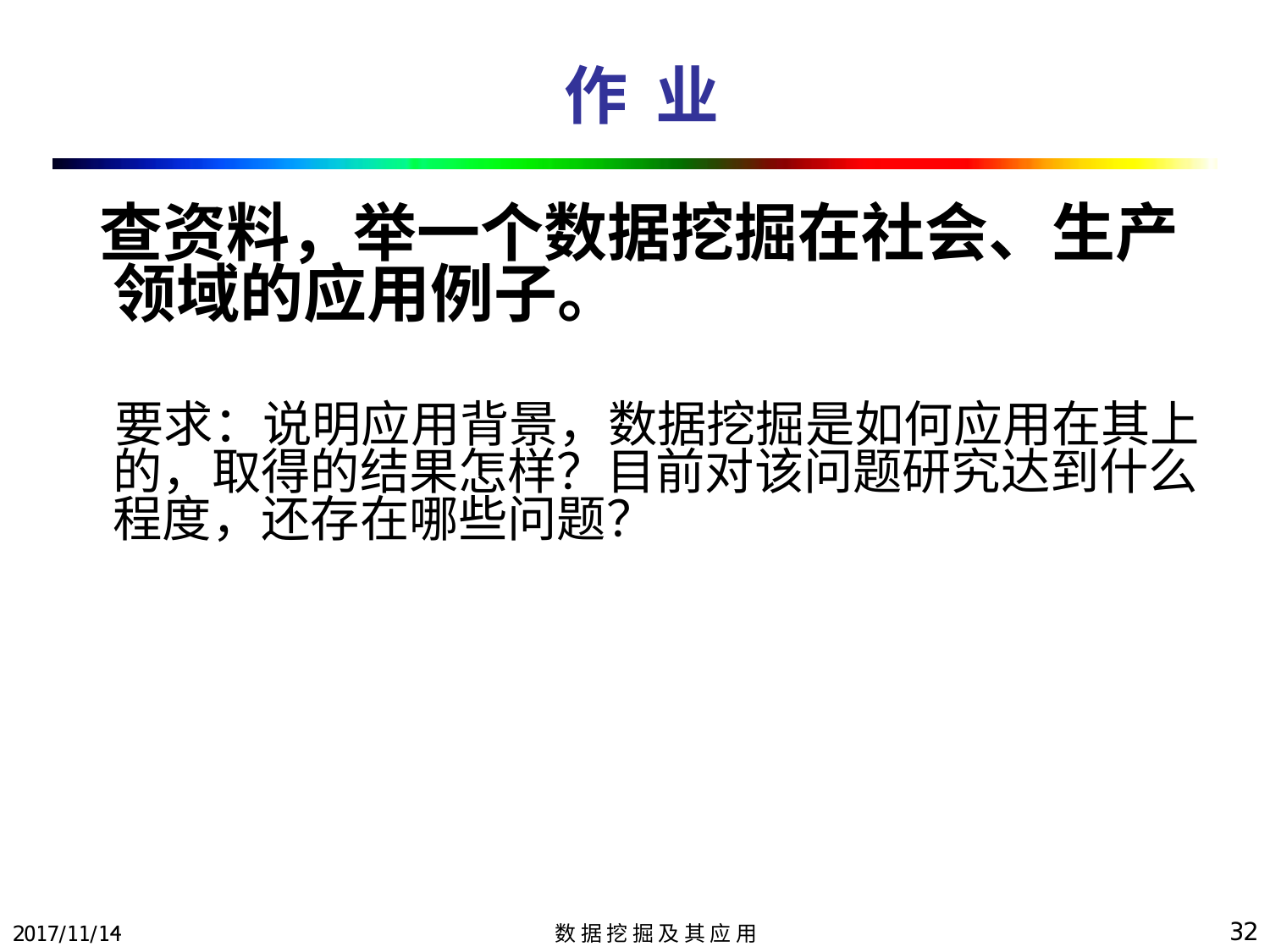

# 作  业
  查资料，举一个数据挖掘在社会、生产领域的应用例子。

　要求：说明应用背景，数据挖掘是如何应用在其上的，取得的结果怎样？目前对该问题研究达到什么程度，还存在哪些问题？
2017/11/14
32
数 据 挖 掘 及 其 应 用